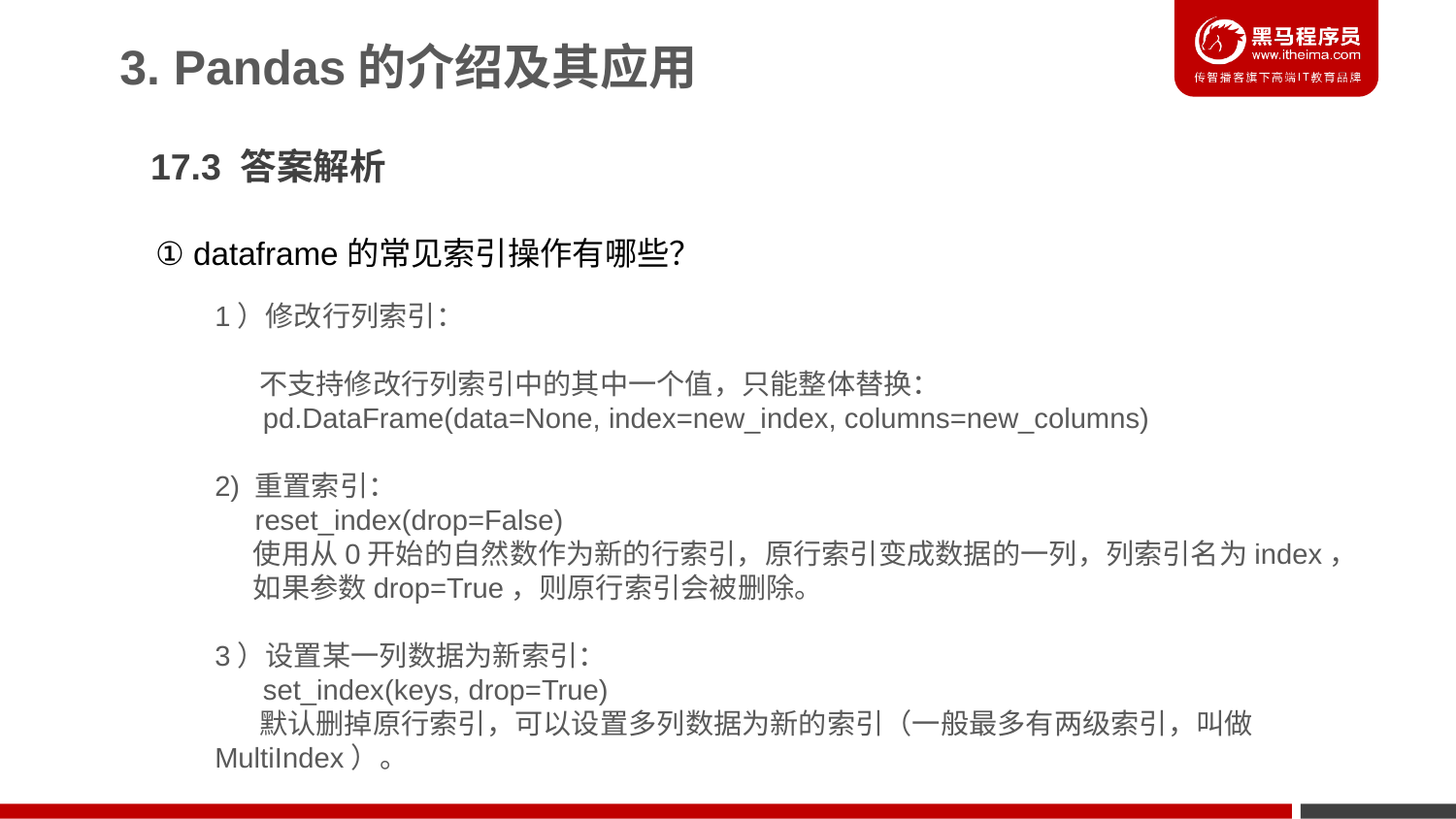

3. Pandas的介绍及其应用
17.3 答案解析
① dataframe的常见索引操作有哪些？
1）修改行列索引：

      不支持修改行列索引中的其中一个值，只能整体替换：
      pd.DataFrame(data=None, index=new_index, columns=new_columns)

2) 重置索引：
     reset_index(drop=False)
     使用从0开始的自然数作为新的行索引，原行索引变成数据的一列，列索引名为index，
     如果参数drop=True，则原行索引会被删除。

3）设置某一列数据为新索引：
      set_index(keys, drop=True)
      默认删掉原行索引，可以设置多列数据为新的索引（一般最多有两级索引，叫做  MultiIndex）。